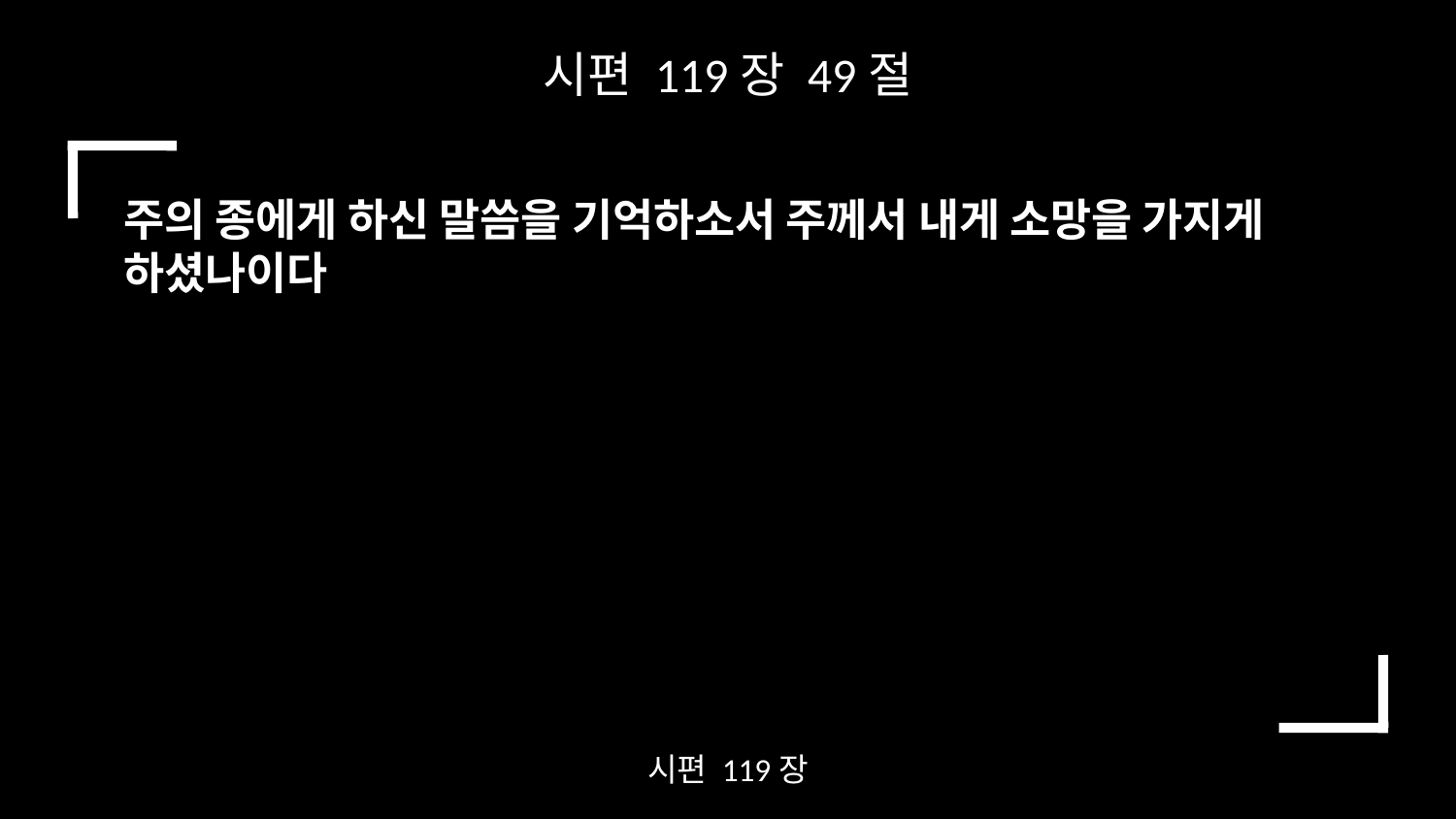

시편 119장 49절

주의 종에게 하신 말씀을 기억하소서 주께서 내게 소망을 가지게 하셨나이다

시편 119장